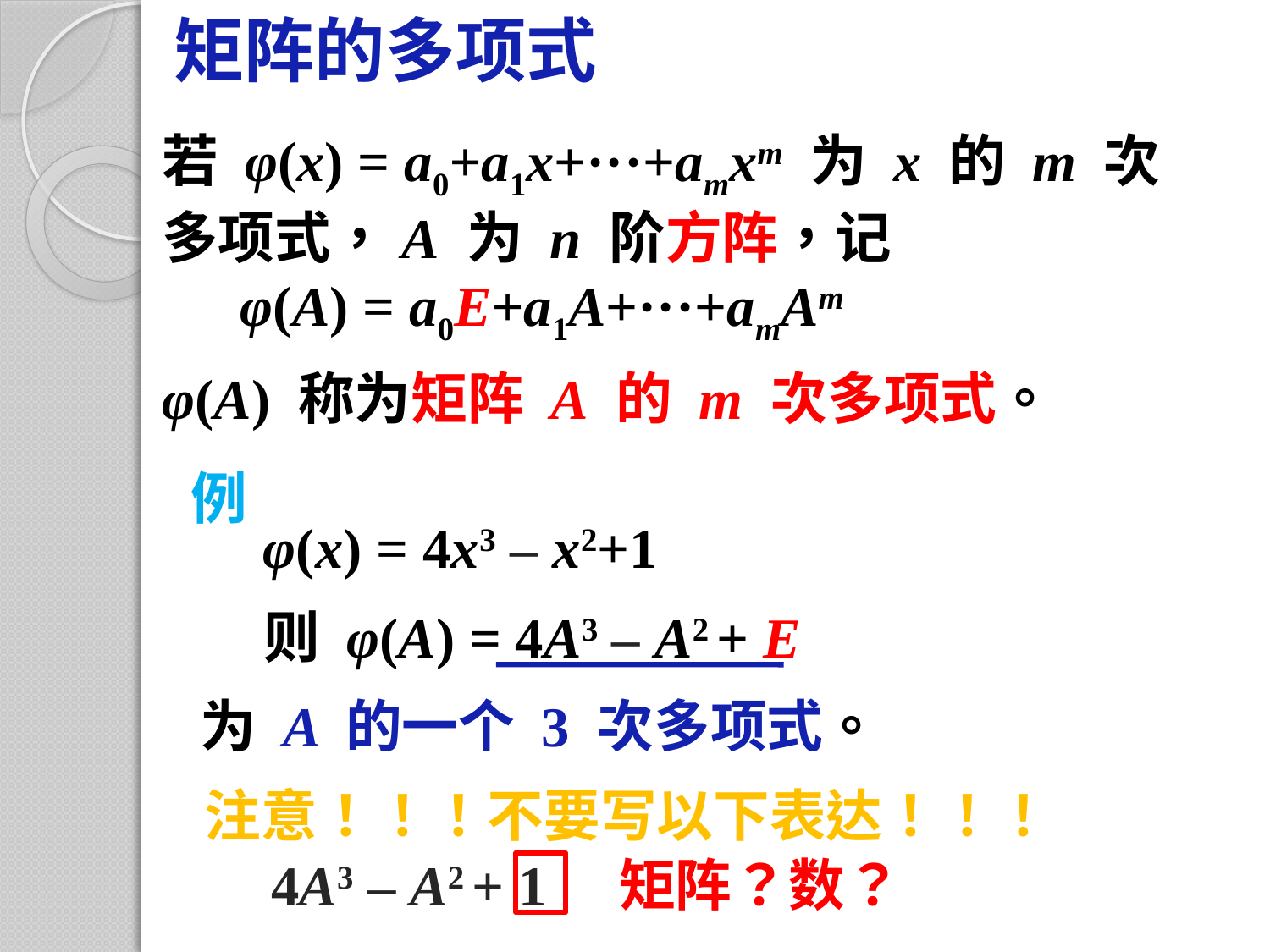

矩阵的多项式
若 φ(x) = a0+a1x+···+amxm 为 x 的 m 次
多项式，A 为 n 阶方阵，记
     φ(A) = a0E+a1A+···+amAm
φ(A) 称为矩阵 A 的 m 次多项式。
例
φ(x) = 4x3 – x2+1
则 φ(A) = 4A3 – A2 + E
为 A 的一个 3 次多项式。
注意！！！不要写以下表达！！！
  4A3 – A2 + 1
矩阵？数？